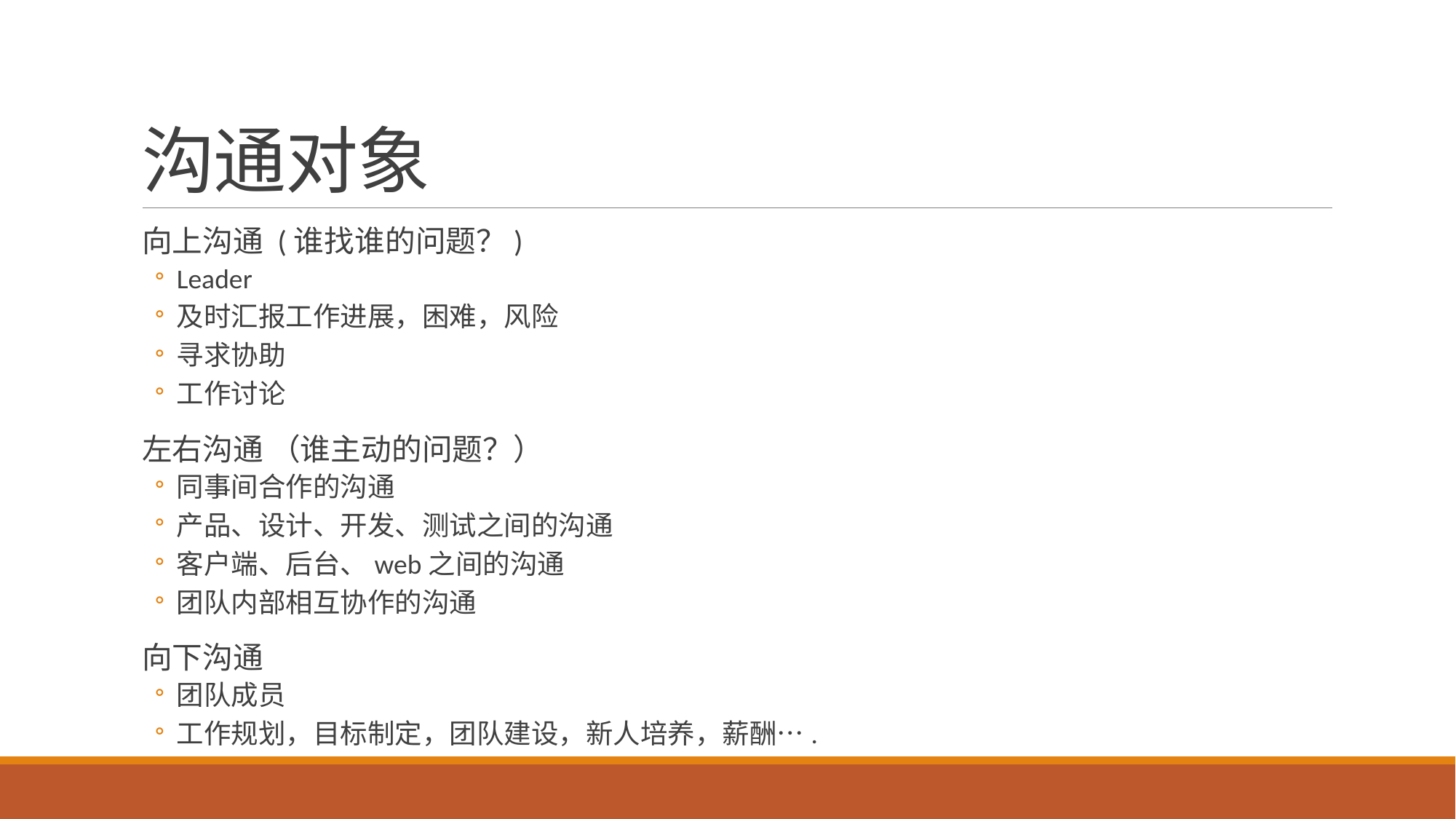

# 沟通对象
向上沟通 (谁找谁的问题？)
Leader
及时汇报工作进展，困难，风险
寻求协助
工作讨论
左右沟通 （谁主动的问题？）
同事间合作的沟通
产品、设计、开发、测试之间的沟通
客户端、后台、web之间的沟通
团队内部相互协作的沟通
向下沟通
团队成员
工作规划，目标制定，团队建设，新人培养，薪酬….